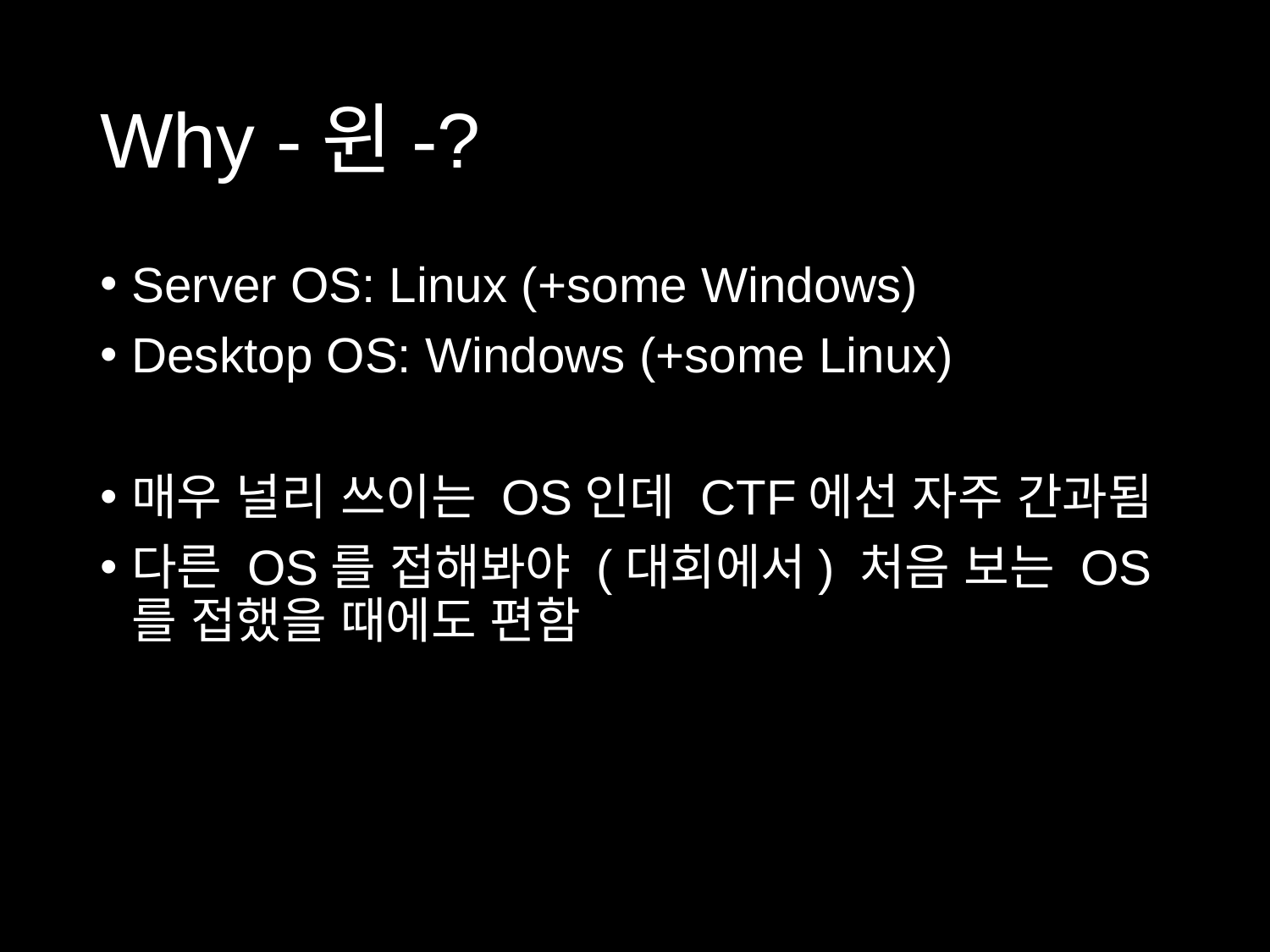

# Why -윈-?
Server OS: Linux (+some Windows)
Desktop OS: Windows (+some Linux)

매우 널리 쓰이는 OS인데 CTF에선 자주 간과됨
다른 OS를 접해봐야 (대회에서) 처음 보는 OS를 접했을 때에도 편함